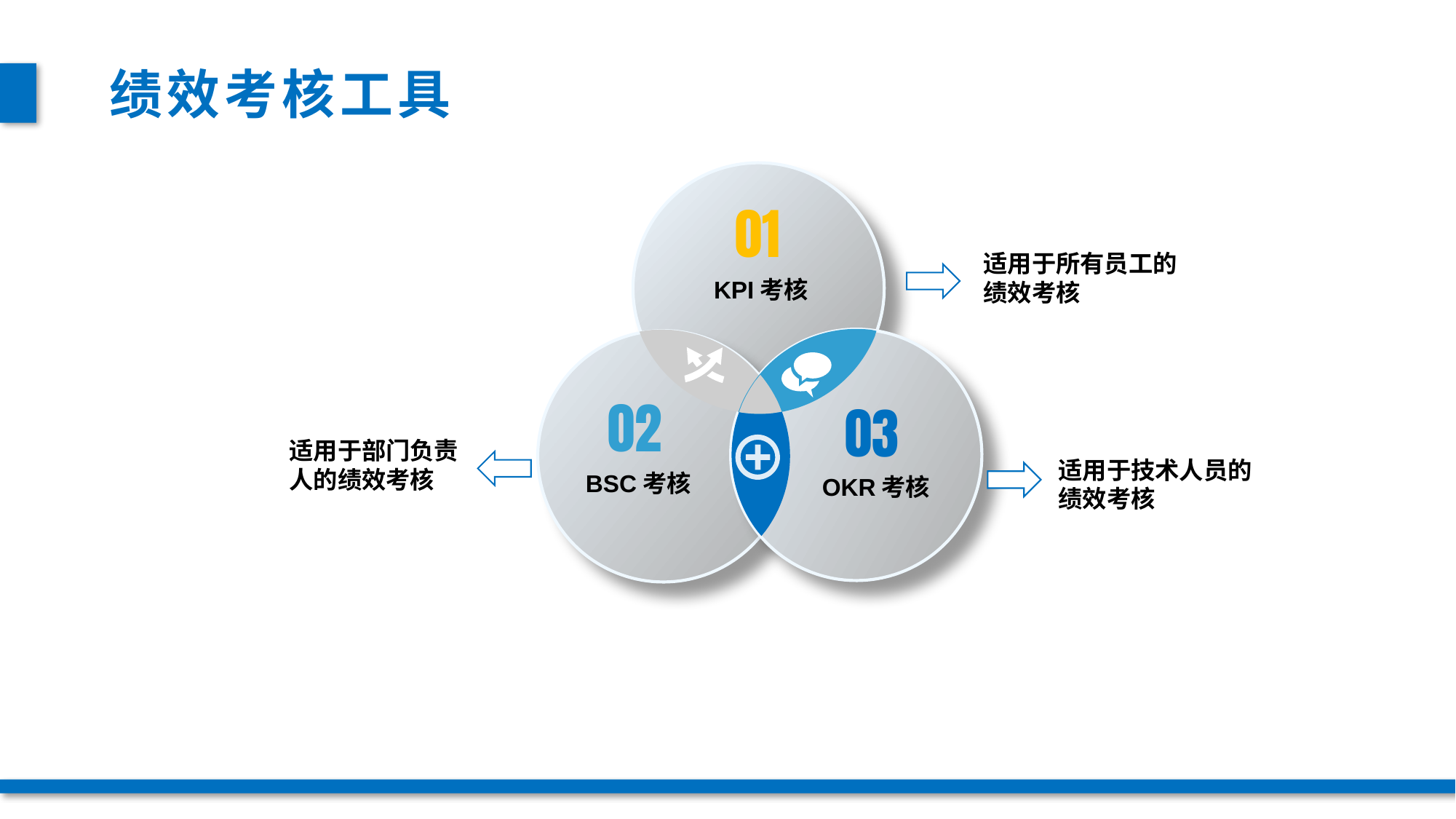

绩效考核工具

01
适用于所有员工的绩效考核

KPI考核

02
03

适用于部门负责人的绩效考核

适用于技术人员的绩效考核
BSC考核
OKR考核